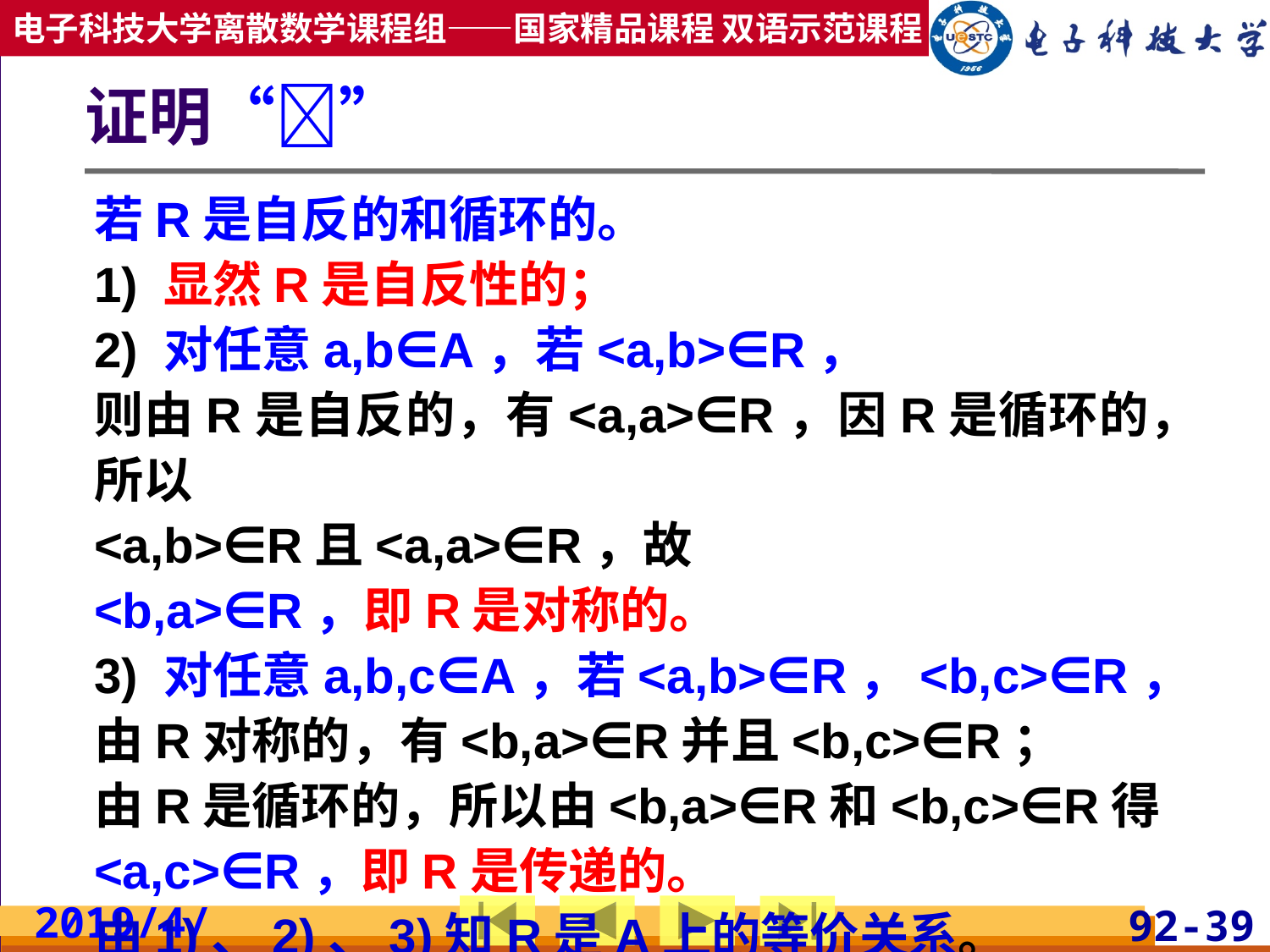

# 证明“⇐”
若R是自反的和循环的。
1) 显然R是自反性的；
2) 对任意a,b∈A，若<a,b>∈R，
则由R是自反的，有<a,a>∈R，因R是循环的，所以
<a,b>∈R且<a,a>∈R，故
<b,a>∈R，即R是对称的。
3) 对任意a,b,c∈A，若<a,b>∈R，<b,c>∈R，
由R对称的，有<b,a>∈R并且<b,c>∈R；
由R是循环的，所以由<b,a>∈R和<b,c>∈R得
<a,c>∈R，即R是传递的。
由1)、2)、3)知R是A上的等价关系。
2019/4/17